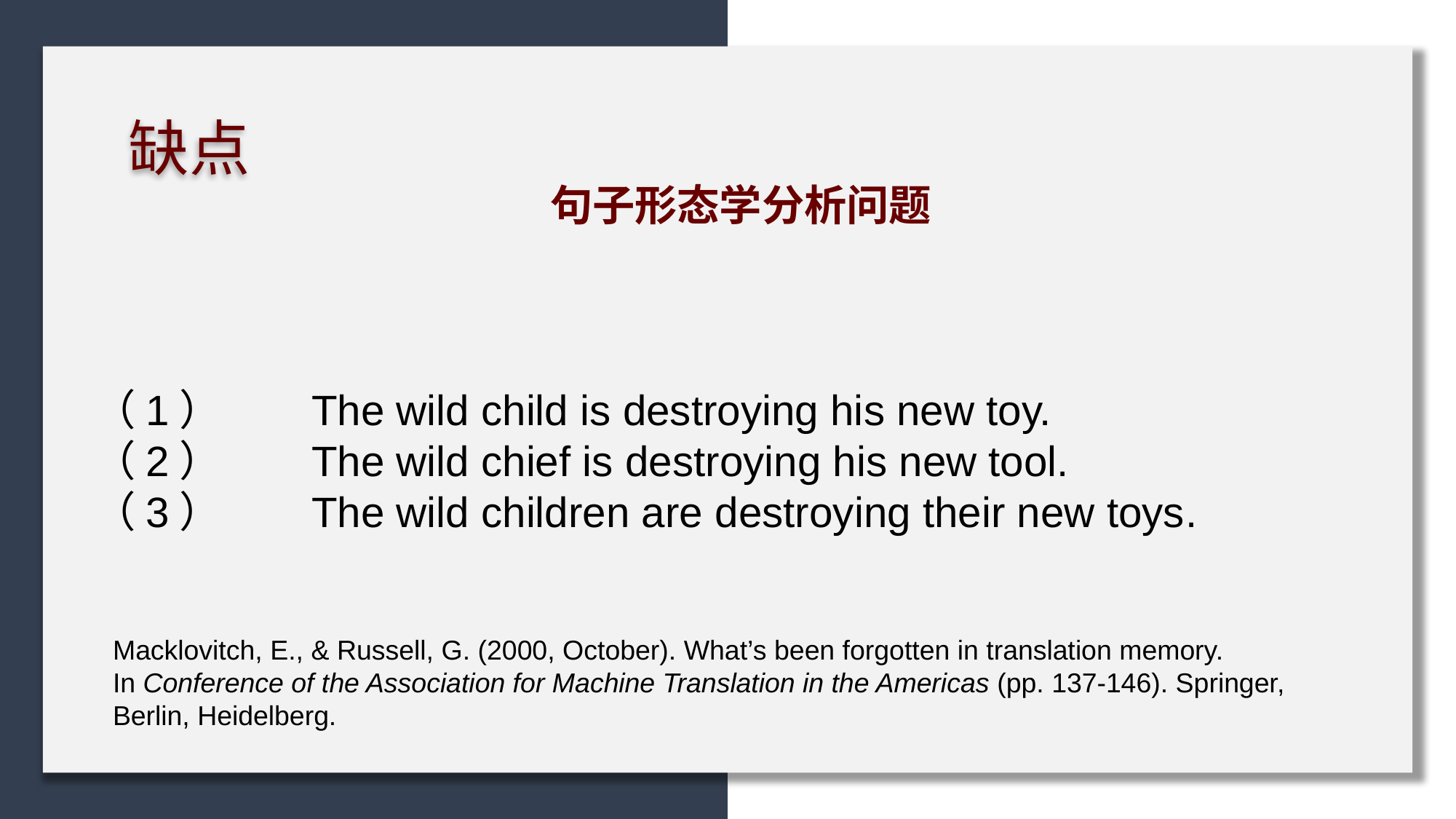

缺点
句子形态学分析问题
（1）	The wild child is destroying his new toy.
（2）	The wild chief is destroying his new tool.
（3）	The wild children are destroying their new toys.
Macklovitch, E., & Russell, G. (2000, October). What’s been forgotten in translation memory. In Conference of the Association for Machine Translation in the Americas (pp. 137-146). Springer, Berlin, Heidelberg.